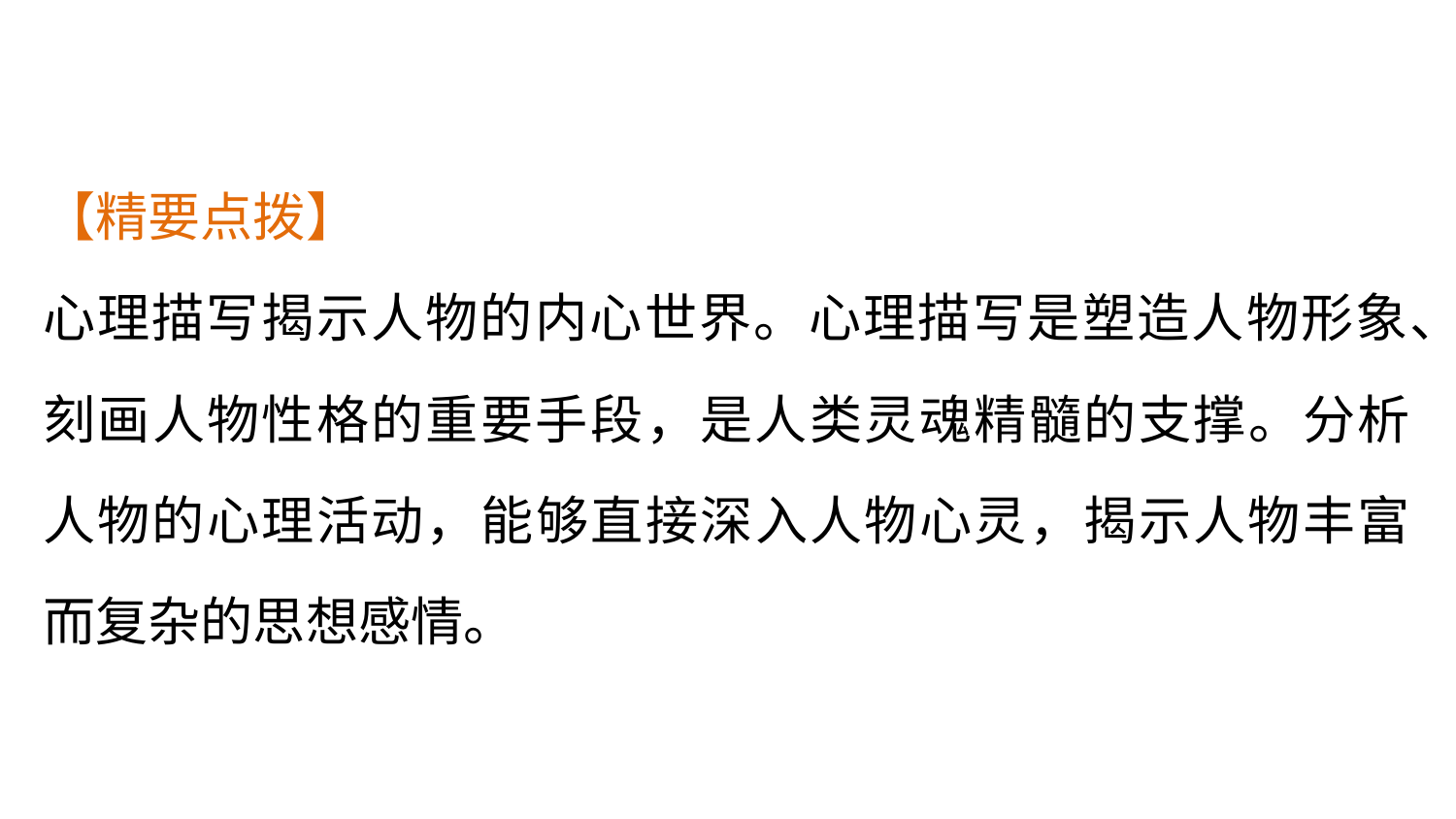

【精要点拨】
心理描写揭示人物的内心世界。心理描写是塑造人物形象、刻画人物性格的重要手段，是人类灵魂精髓的支撑。分析人物的心理活动，能够直接深入人物心灵，揭示人物丰富而复杂的思想感情。